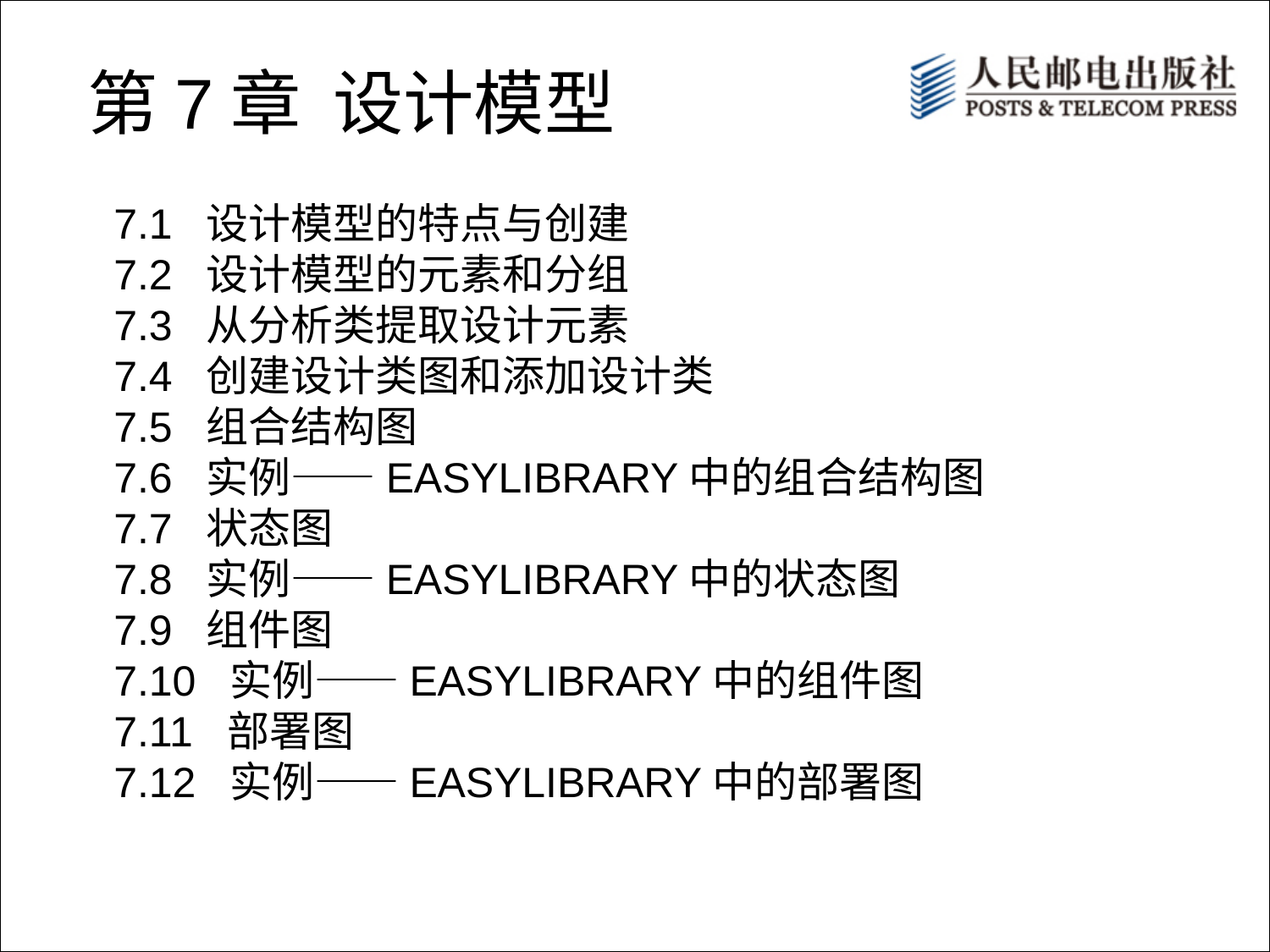

第7章  设计模型
7.1  设计模型的特点与创建
7.2  设计模型的元素和分组
7.3  从分析类提取设计元素
7.4  创建设计类图和添加设计类
7.5  组合结构图
7.6  实例——EASYLIBRARY中的组合结构图
7.7  状态图
7.8  实例——EASYLIBRARY中的状态图
7.9  组件图
7.10  实例——EASYLIBRARY中的组件图
7.11  部署图
7.12  实例——EASYLIBRARY中的部署图